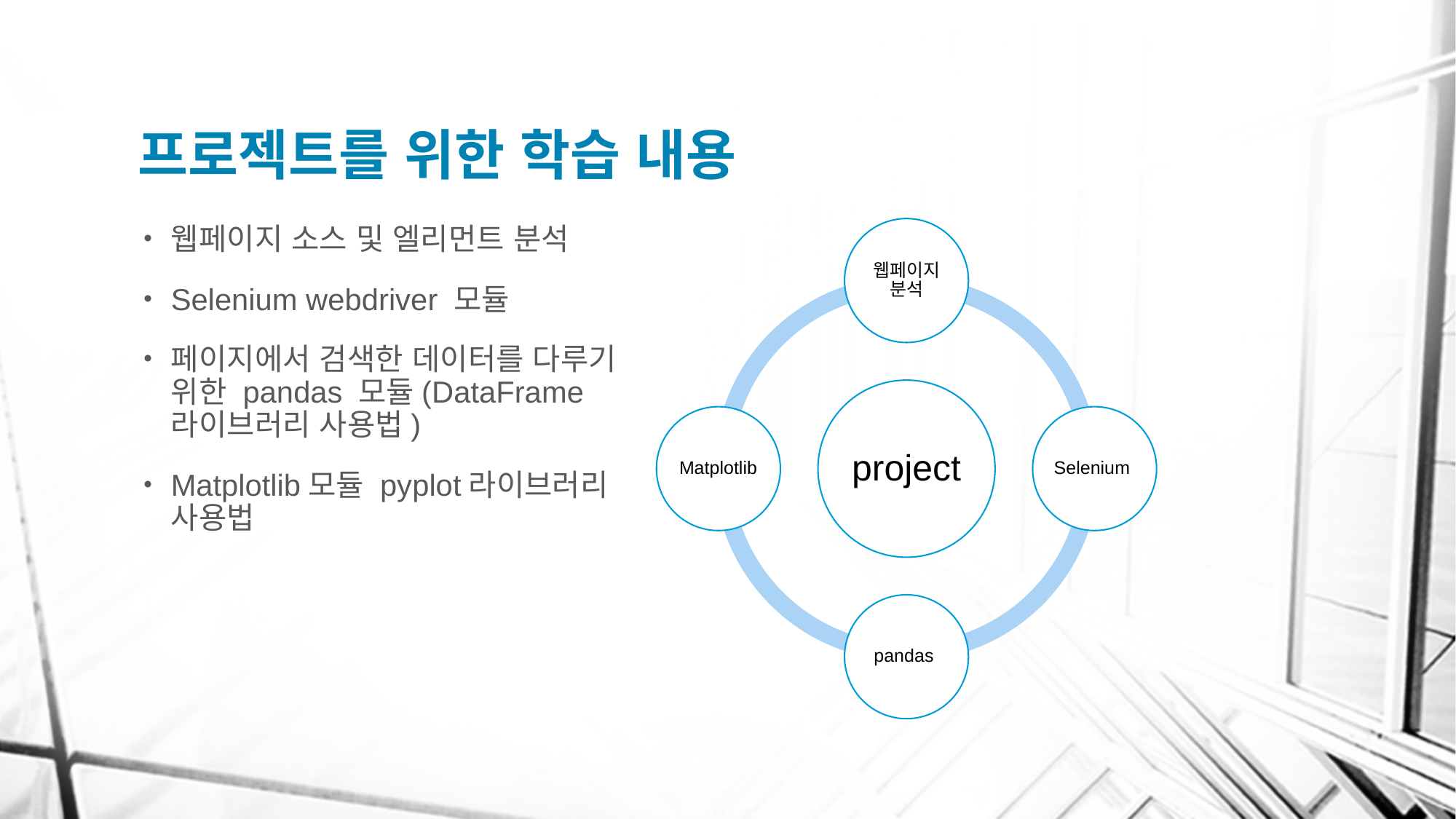

# 프로젝트를 위한 학습 내용
웹페이지 소스 및 엘리먼트 분석
Selenium webdriver 모듈
페이지에서 검색한 데이터를 다루기 위한 pandas 모듈(DataFrame 라이브러리 사용법)
Matplotlib모듈 pyplot라이브러리 사용법

project
웹페이지 분석
Selenium
pandas
Matplotlib